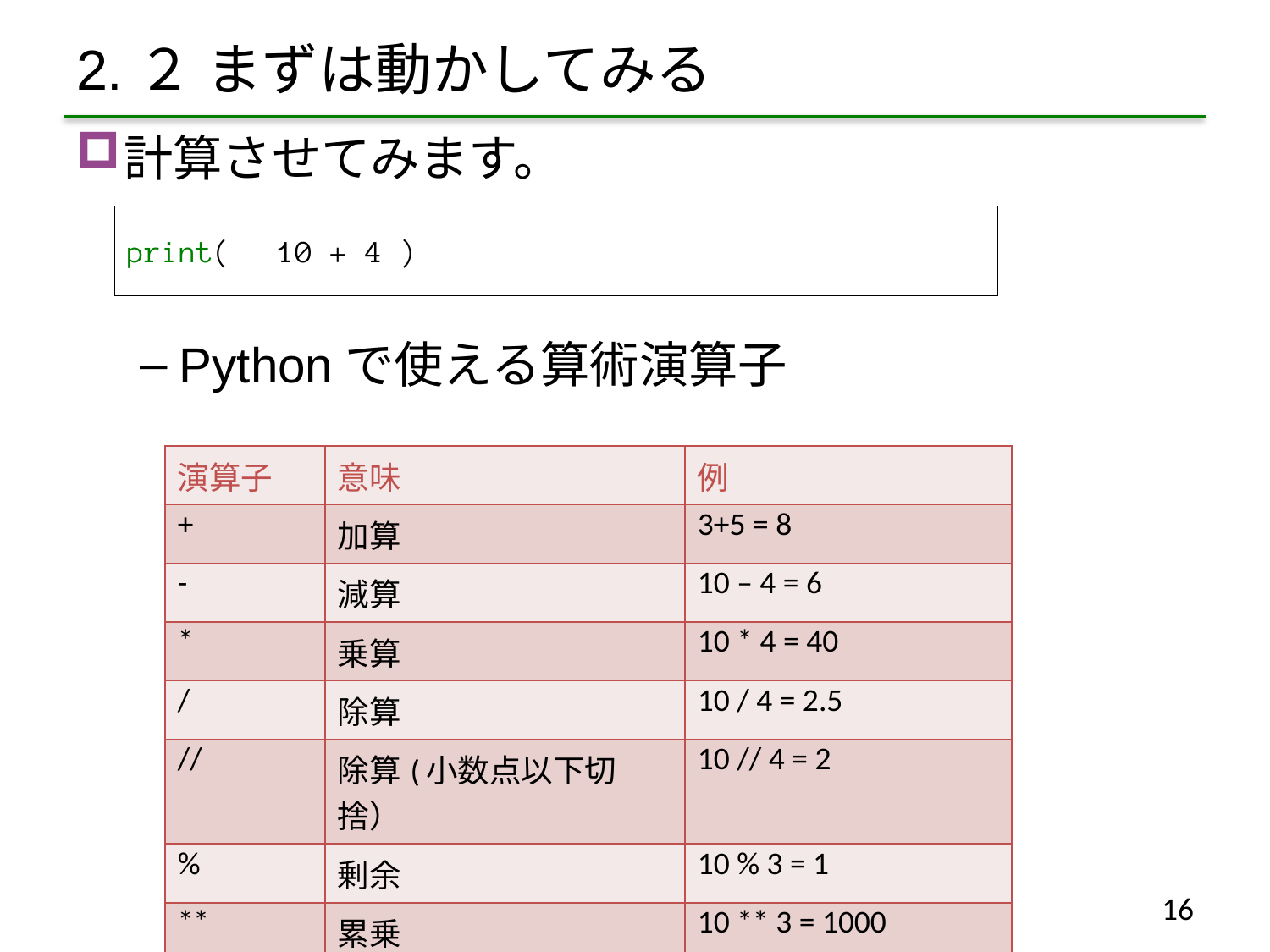

# 2.２ まずは動かしてみる
計算させてみます。

Pythonで使える算術演算子

print(　10 + 4 )
| 演算子 | 意味 | 例 |
| --- | --- | --- |
| + | 加算 | 3+5 = 8 |
| - | 減算 | 10 – 4 = 6 |
| \* | 乗算 | 10 \* 4 = 40 |
| / | 除算 | 10 / 4 = 2.5 |
| // | 除算(小数点以下切捨） | 10 // 4 = 2 |
| % | 剰余 | 10 % 3 = 1 |
| \*\* | 累乗 | 10 \*\* 3 = 1000 |
　　　　　　　　　　　　　ライトハウスラボ株式会社
16